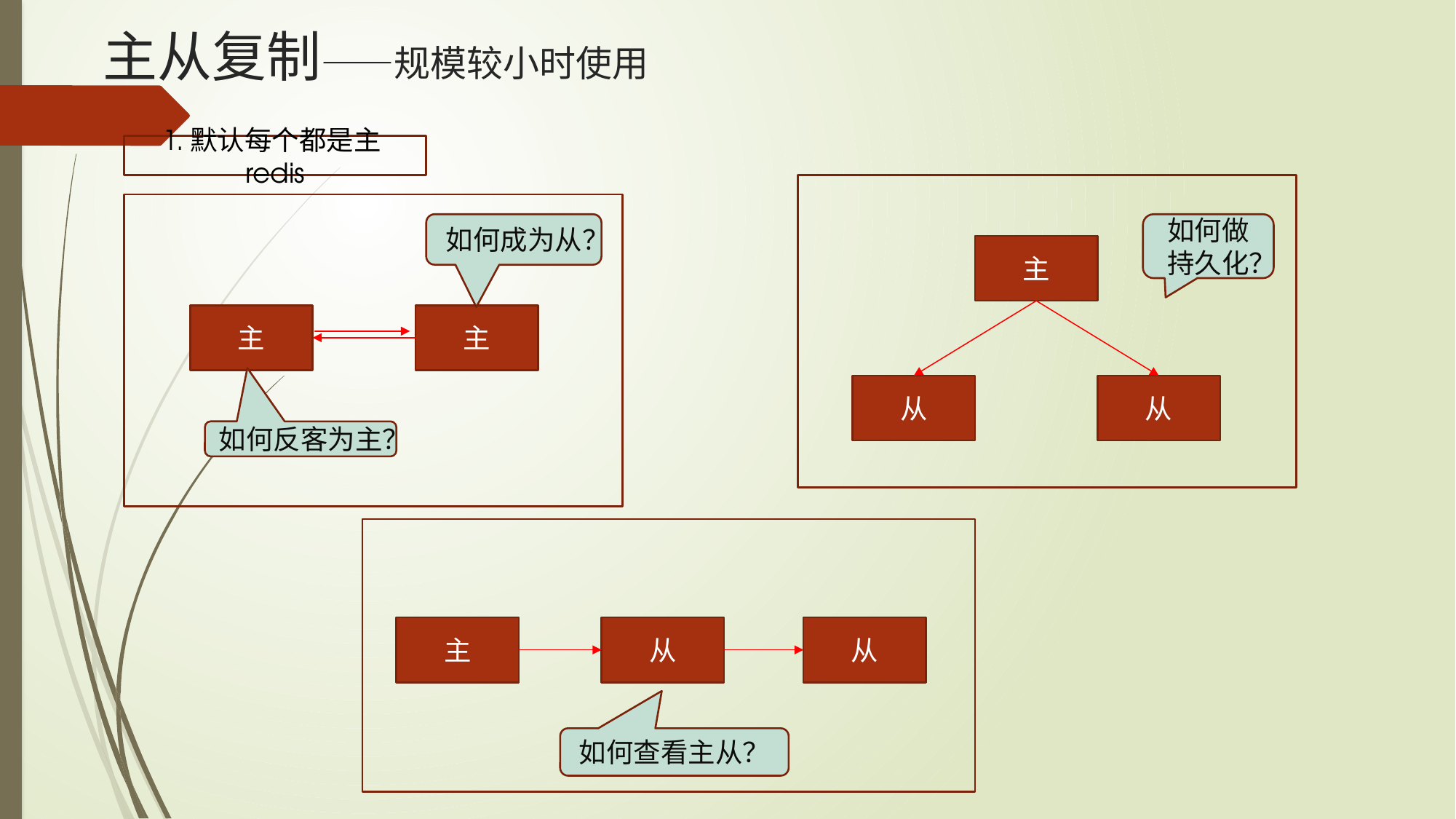

# 主从复制——规模较小时使用
1.默认每个都是主redis

如何成为从？
如何做持久化？
主
主
主
从
从
如何反客为主？

主
从
从
如何查看主从？